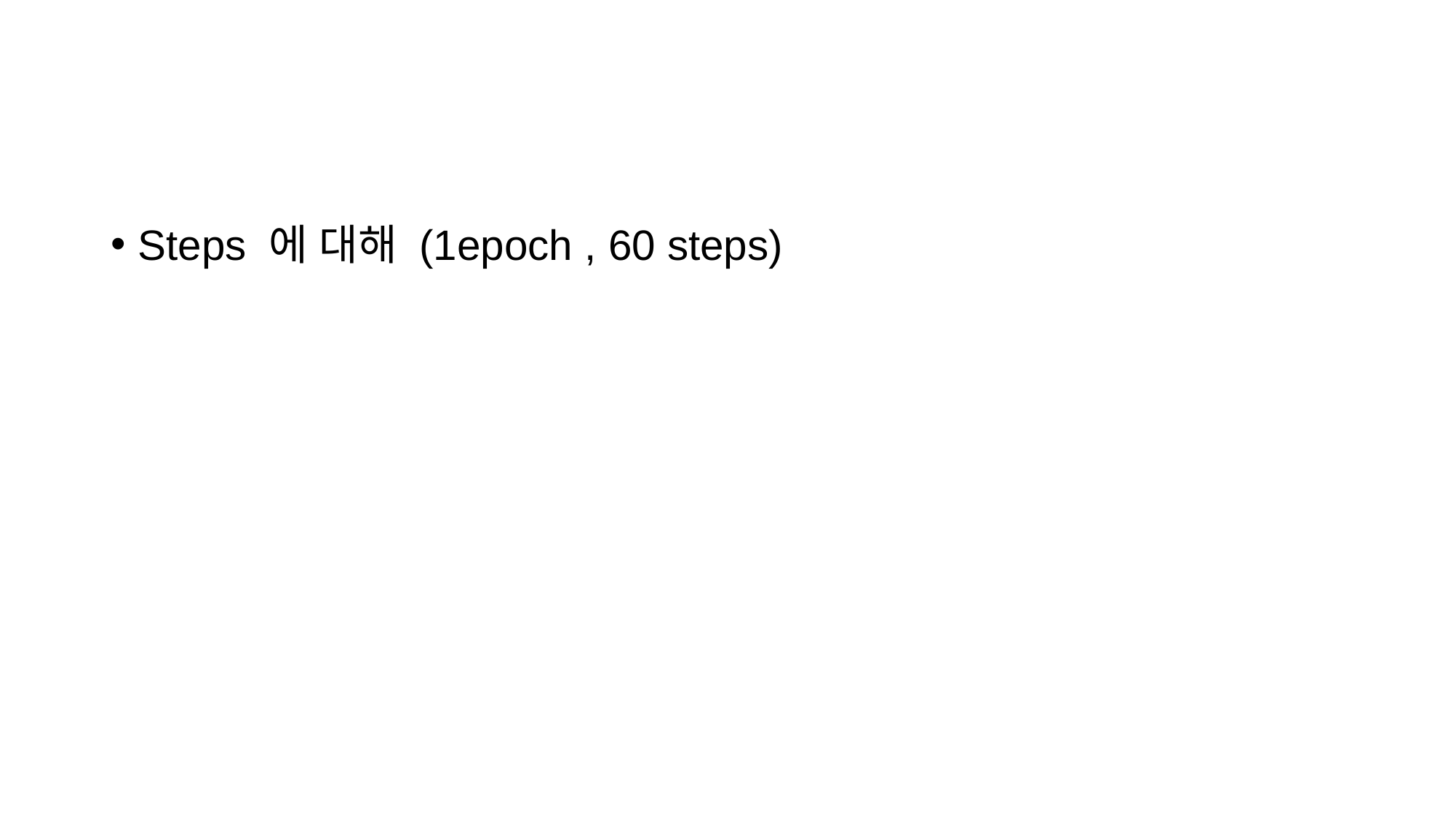

Steps 에 대해 (1epoch , 60 steps)